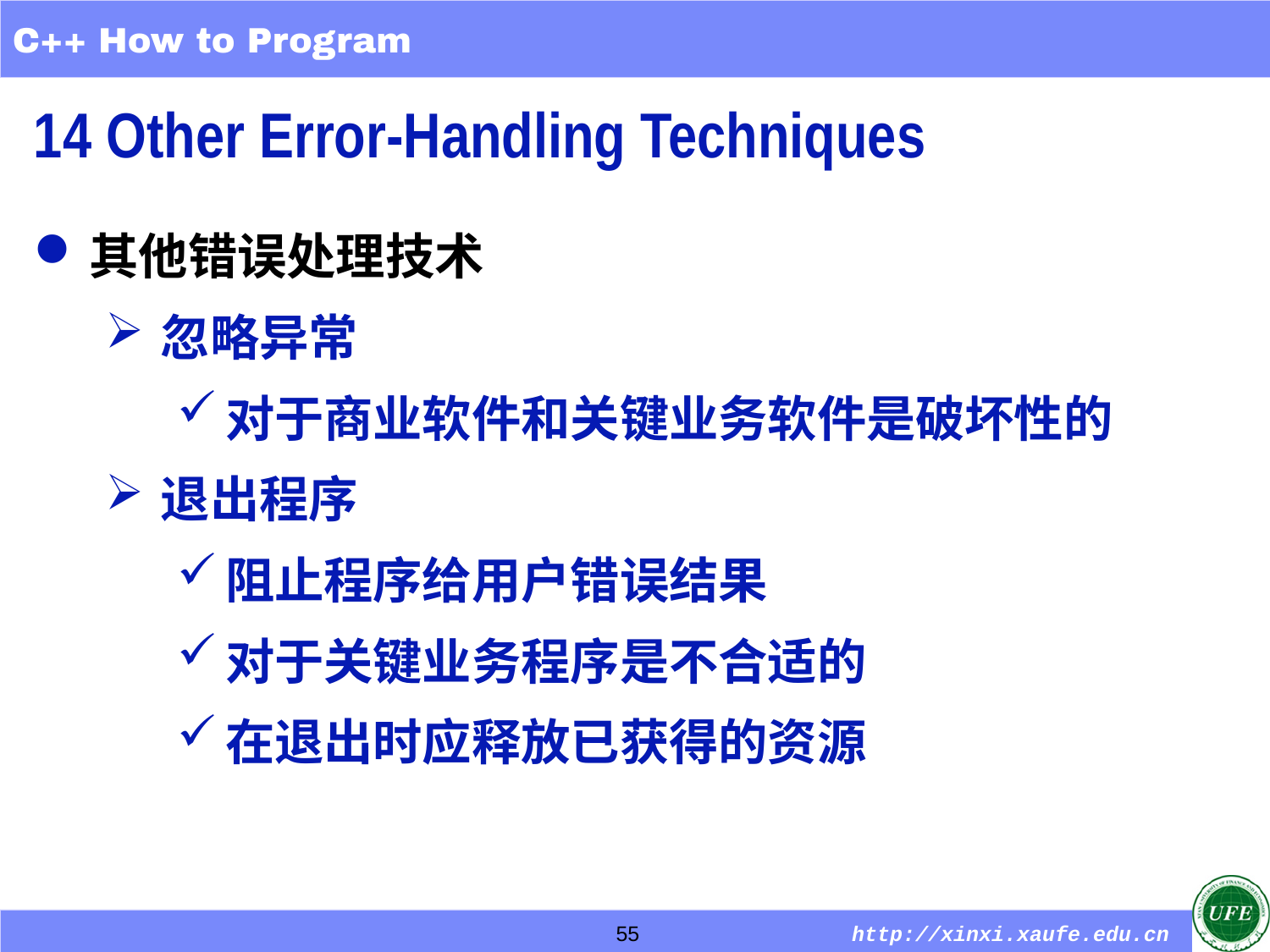

14 Other Error-Handling Techniques
其他错误处理技术
忽略异常
对于商业软件和关键业务软件是破坏性的
退出程序
阻止程序给用户错误结果
对于关键业务程序是不合适的
在退出时应释放已获得的资源
55